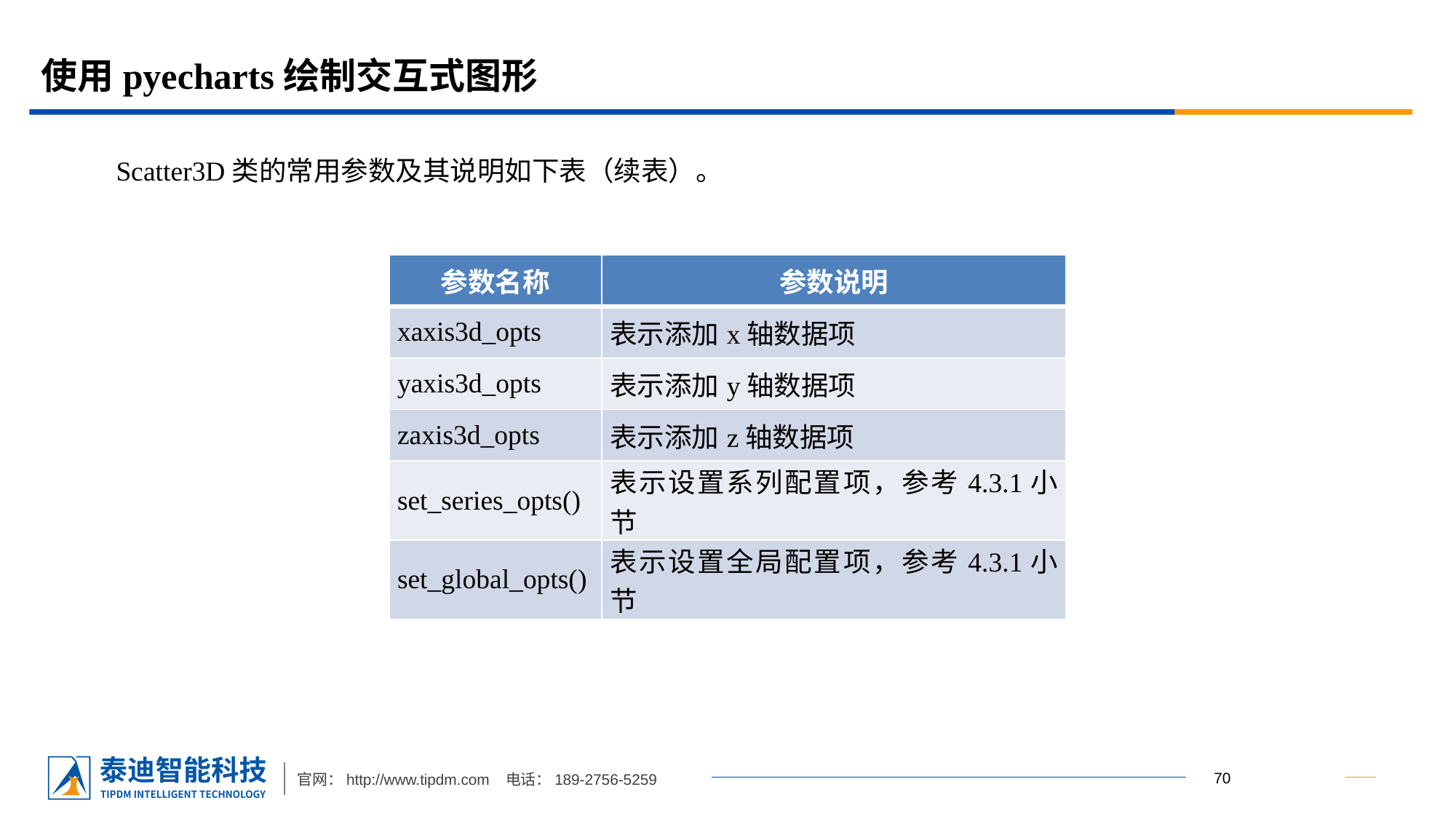

# 使用pyecharts绘制交互式图形
Scatter3D类的常用参数及其说明如下表（续表）。

| 参数名称 | 参数说明 |
| --- | --- |
| xaxis3d\_opts | 表示添加x轴数据项 |
| yaxis3d\_opts | 表示添加y轴数据项 |
| zaxis3d\_opts | 表示添加z轴数据项 |
| set\_series\_opts() | 表示设置系列配置项，参考4.3.1小节 |
| set\_global\_opts() | 表示设置全局配置项，参考4.3.1小节 |